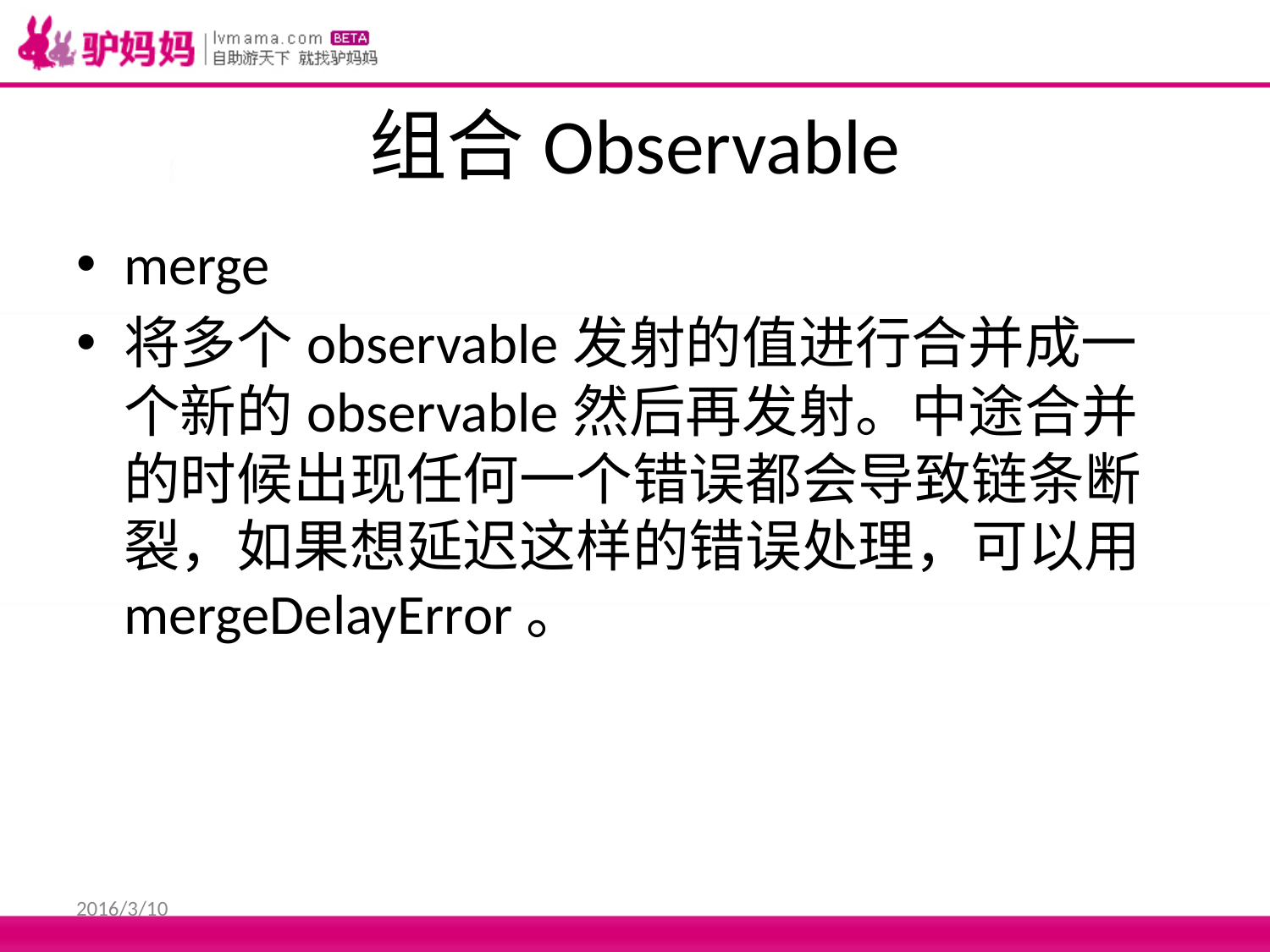

# 组合Observable
merge
将多个observable发射的值进行合并成一个新的observable然后再发射。中途合并的时候出现任何一个错误都会导致链条断裂，如果想延迟这样的错误处理，可以用mergeDelayError。
2016/3/10